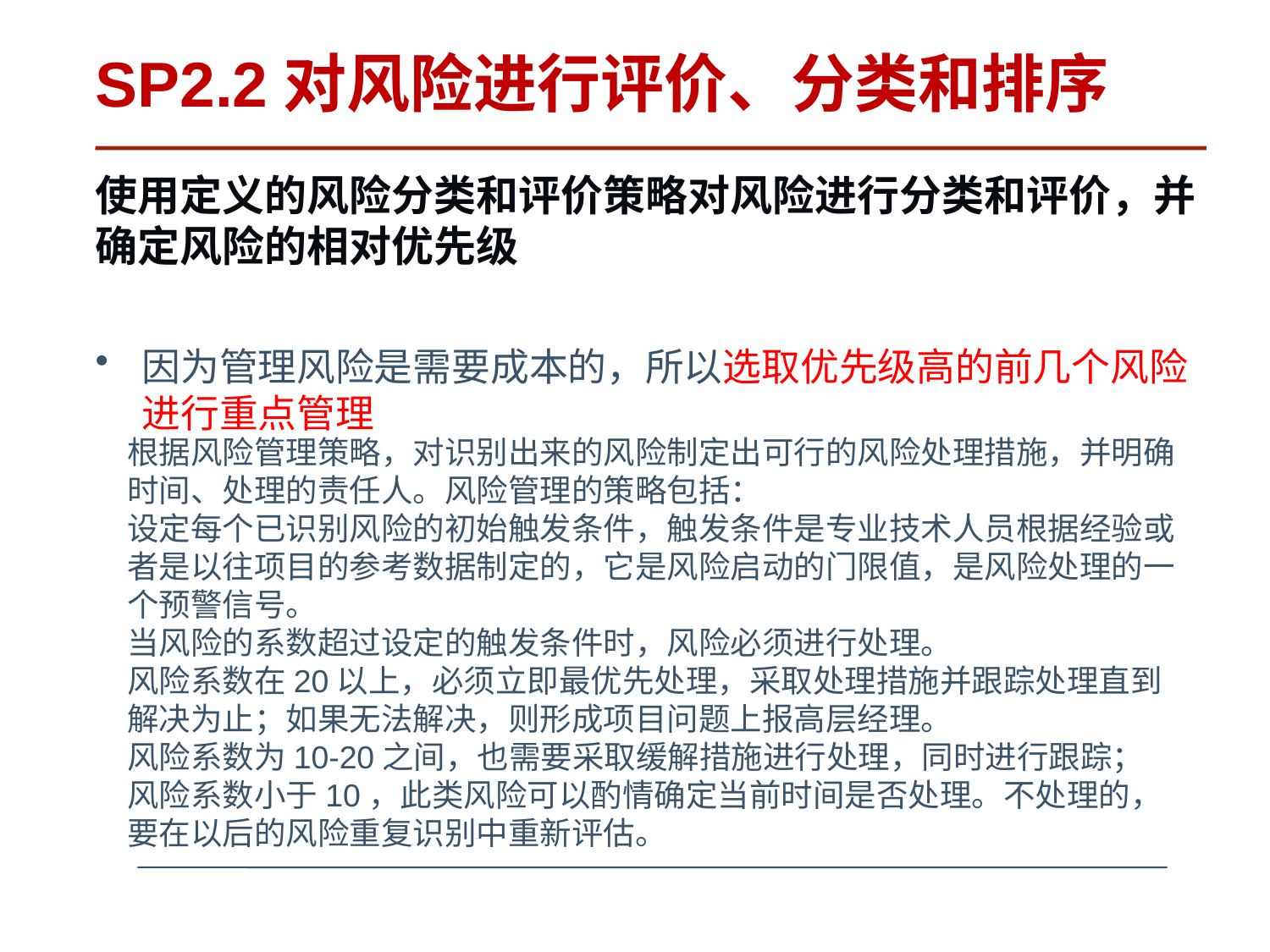

# SP2.2对风险进行评价、分类和排序
使用定义的风险分类和评价策略对风险进行分类和评价，并确定风险的相对优先级

因为管理风险是需要成本的，所以选取优先级高的前几个风险进行重点管理

根据风险管理策略，对识别出来的风险制定出可行的风险处理措施，并明确时间、处理的责任人。风险管理的策略包括：
设定每个已识别风险的初始触发条件，触发条件是专业技术人员根据经验或者是以往项目的参考数据制定的，它是风险启动的门限值，是风险处理的一个预警信号。
当风险的系数超过设定的触发条件时，风险必须进行处理。
风险系数在20以上，必须立即最优先处理，采取处理措施并跟踪处理直到解决为止；如果无法解决，则形成项目问题上报高层经理。
风险系数为10-20之间，也需要采取缓解措施进行处理，同时进行跟踪；
风险系数小于10，此类风险可以酌情确定当前时间是否处理。不处理的，要在以后的风险重复识别中重新评估。